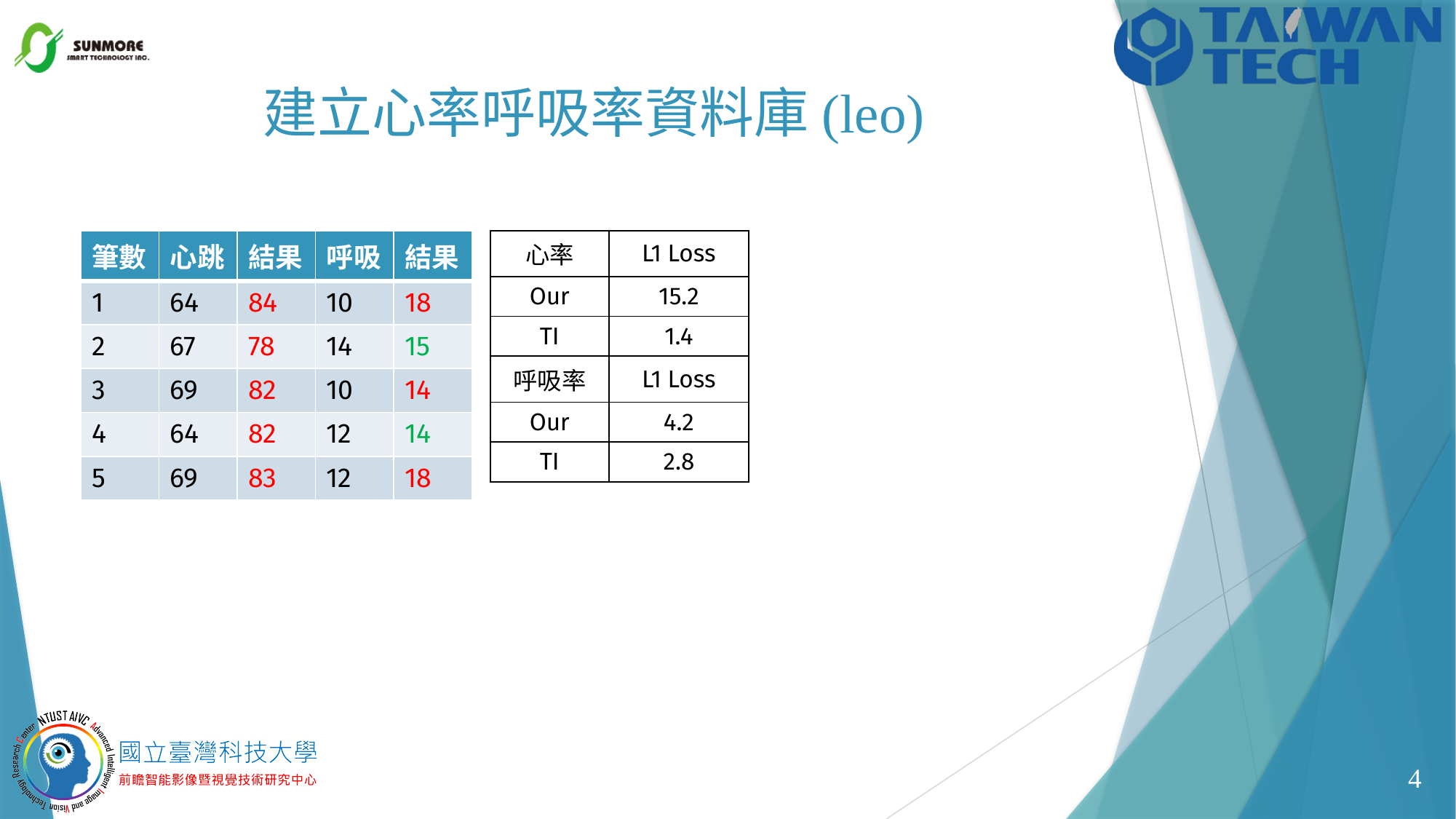

# 建立心率呼吸率資料庫(leo)
| 筆數 | 心跳 | 結果 | 呼吸 | 結果 |
| --- | --- | --- | --- | --- |
| 1 | 64 | 84 | 10 | 18 |
| 2 | 67 | 78 | 14 | 15 |
| 3 | 69 | 82 | 10 | 14 |
| 4 | 64 | 82 | 12 | 14 |
| 5 | 69 | 83 | 12 | 18 |
| 心率 | L1 Loss |
| --- | --- |
| Our | 15.2 |
| TI | 1.4 |
| 呼吸率 | L1 Loss |
| Our | 4.2 |
| TI | 2.8 |
4